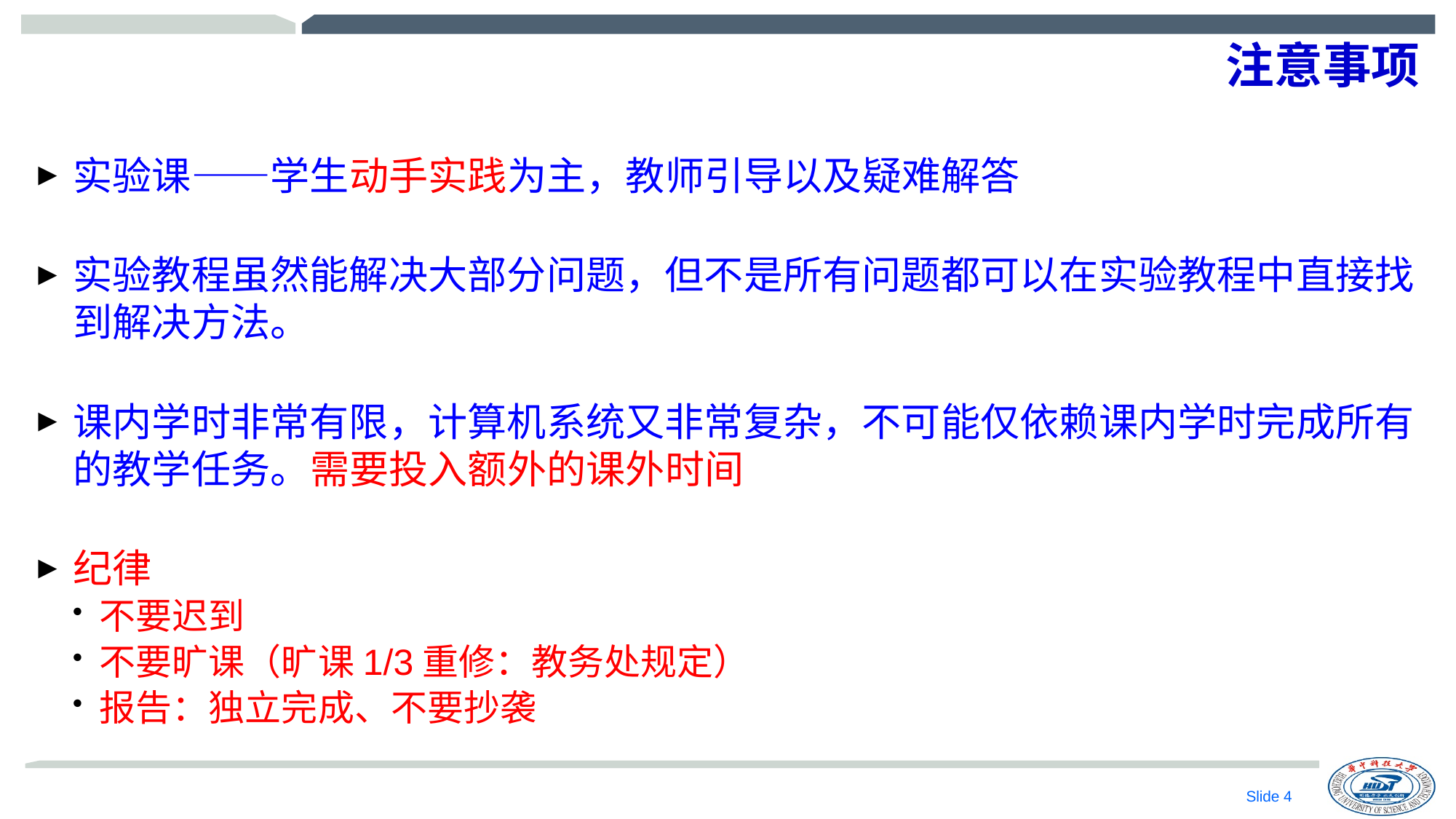

# 注意事项

实验课——学生动手实践为主，教师引导以及疑难解答

实验教程虽然能解决大部分问题，但不是所有问题都可以在实验教程中直接找到解决方法。

课内学时非常有限，计算机系统又非常复杂，不可能仅依赖课内学时完成所有的教学任务。需要投入额外的课外时间

纪律
不要迟到
不要旷课（旷课1/3重修：教务处规定）
报告：独立完成、不要抄袭
Slide 4